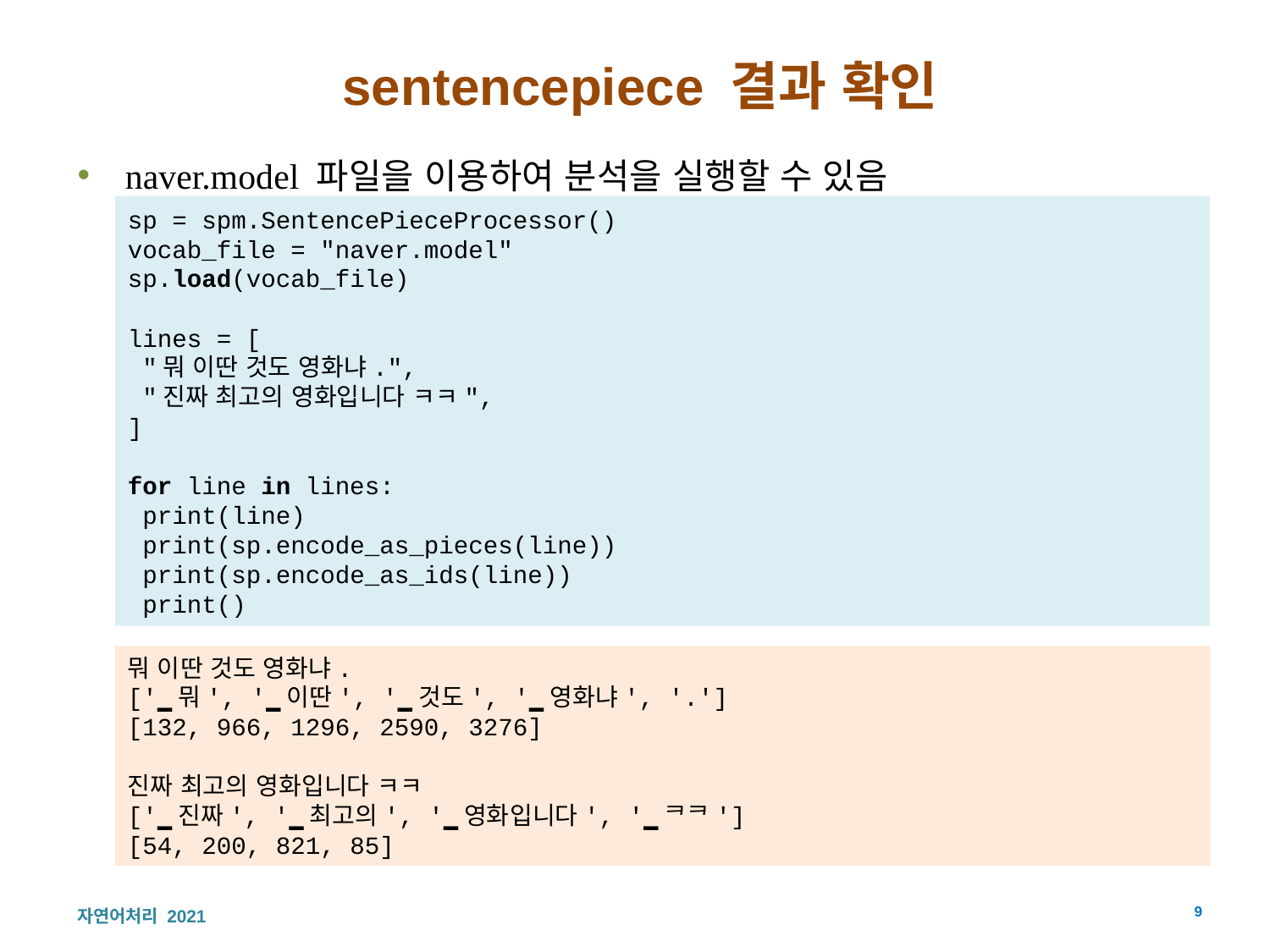

# sentencepiece 결과 확인
naver.model 파일을 이용하여 분석을 실행할 수 있음
sp = spm.SentencePieceProcessor()
vocab_file = "naver.model"
sp.load(vocab_file)

lines = [
 "뭐 이딴 것도 영화냐.",
 "진짜 최고의 영화입니다 ㅋㅋ",
]

for line in lines:
 print(line)
 print(sp.encode_as_pieces(line))
 print(sp.encode_as_ids(line))
 print()
뭐 이딴 것도 영화냐.
['▁뭐', '▁이딴', '▁것도', '▁영화냐', '.']
[132, 966, 1296, 2590, 3276]

진짜 최고의 영화입니다 ㅋㅋ
['▁진짜', '▁최고의', '▁영화입니다', '▁ᄏᄏ']
[54, 200, 821, 85]